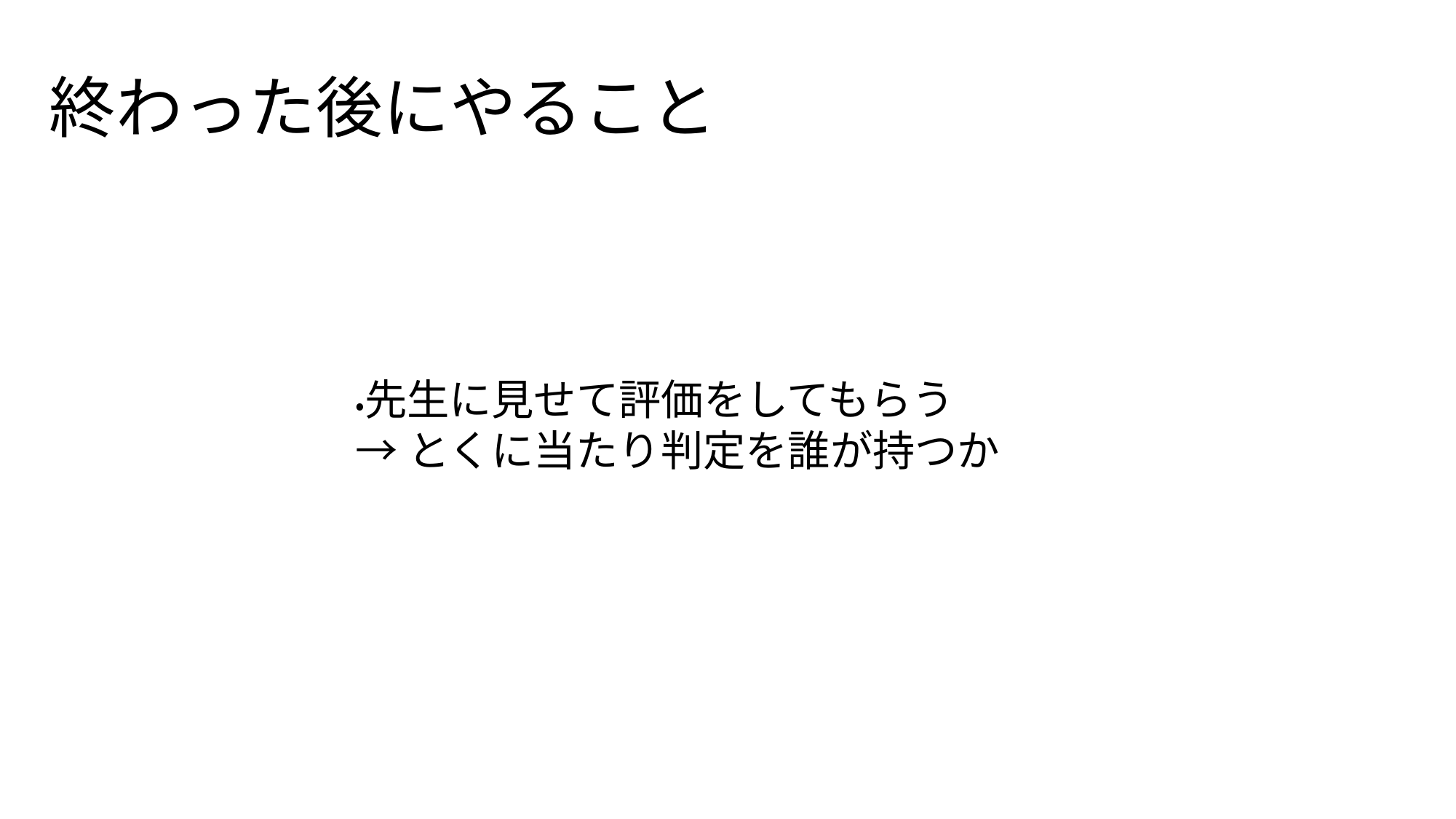

終わった後にやること
・先生に見せて評価をしてもらう
→とくに当たり判定を誰が持つか